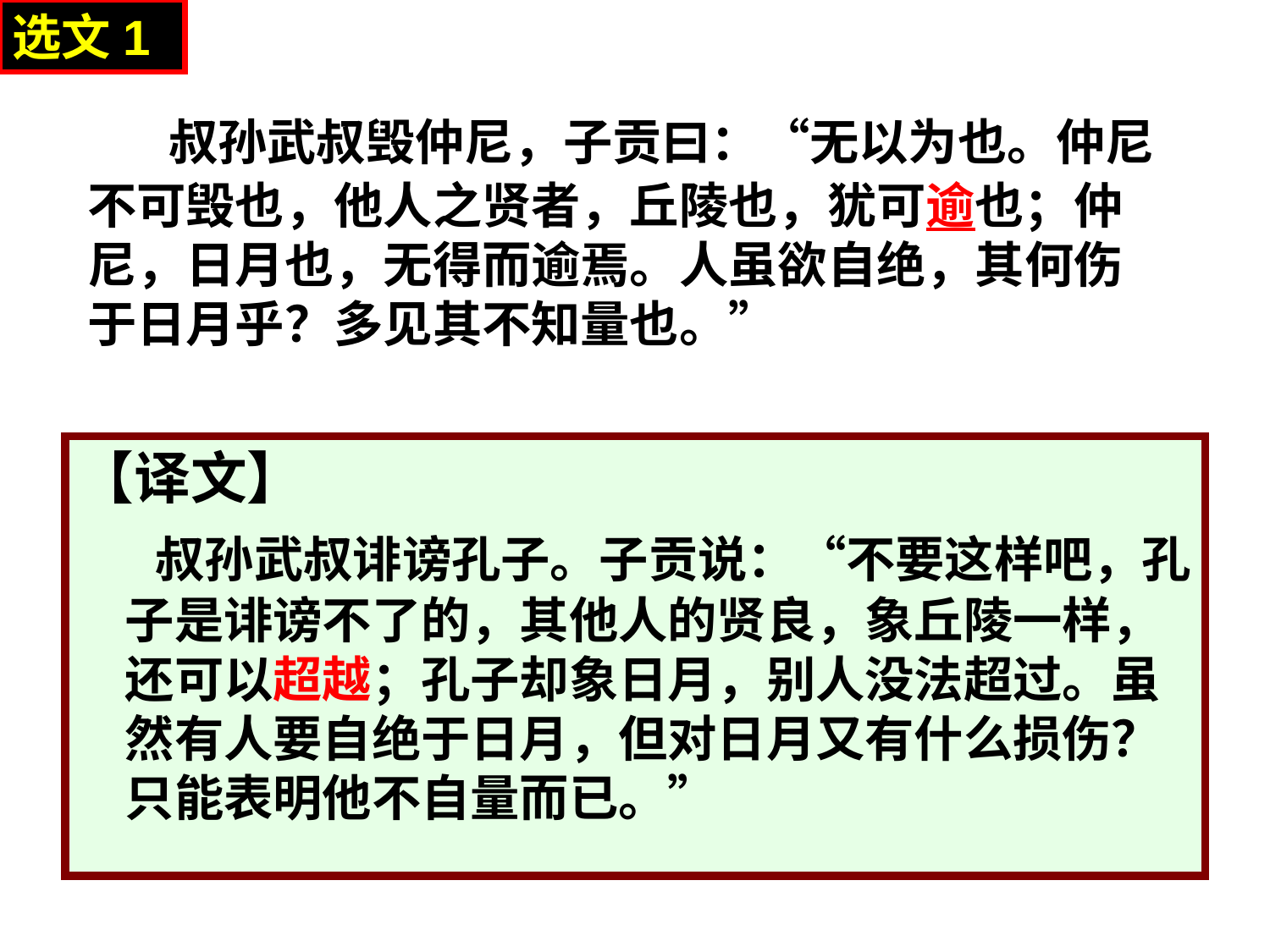

选文1
# 叔孙武叔毁仲尼，子贡曰：“无以为也。仲尼不可毁也，他人之贤者，丘陵也，犹可逾也；仲尼，日月也，无得而逾焉。人虽欲自绝，其何伤于日月乎？多见其不知量也。”
【译文】
     叔孙武叔诽谤孔子。子贡说：“不要这样吧，孔子是诽谤不了的，其他人的贤良，象丘陵一样，还可以超越；孔子却象日月，别人没法超过。虽然有人要自绝于日月，但对日月又有什么损伤？只能表明他不自量而已。”